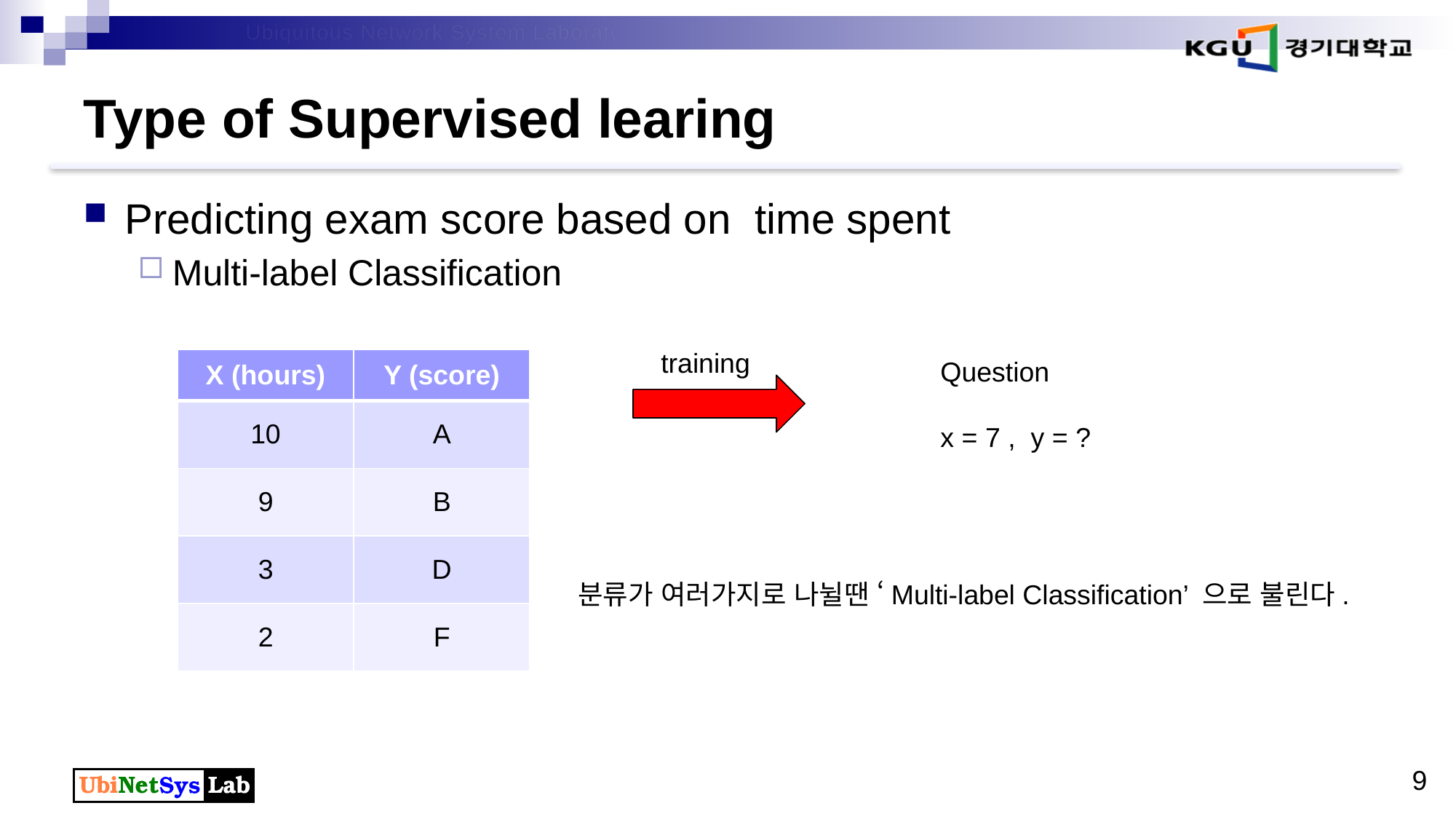

# Type of Supervised learing
Predicting exam score based on  time spent
Multi-label Classification

training
| X (hours) | Y (score) |
| --- | --- |
| 10 | A |
| 9 | B |
| 3 | D |
| 2 | F |
Question

x = 7 ,  y = ?

분류가 여러가지로 나뉠땐 ‘Multi-label Classification’ 으로 불린다.
9